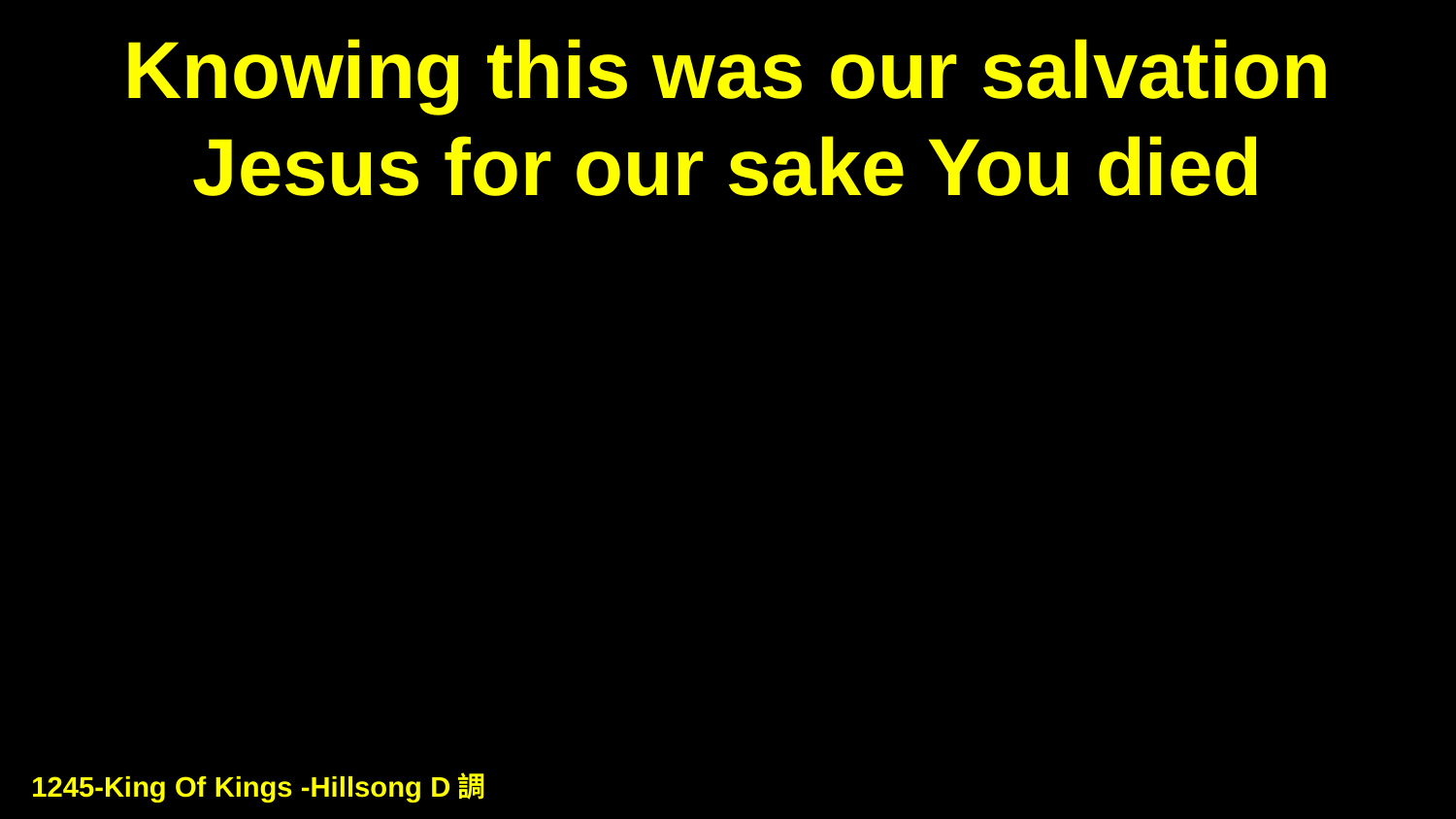

# Knowing this was our salvation Jesus for our sake You died
1245-King Of Kings -Hillsong D調